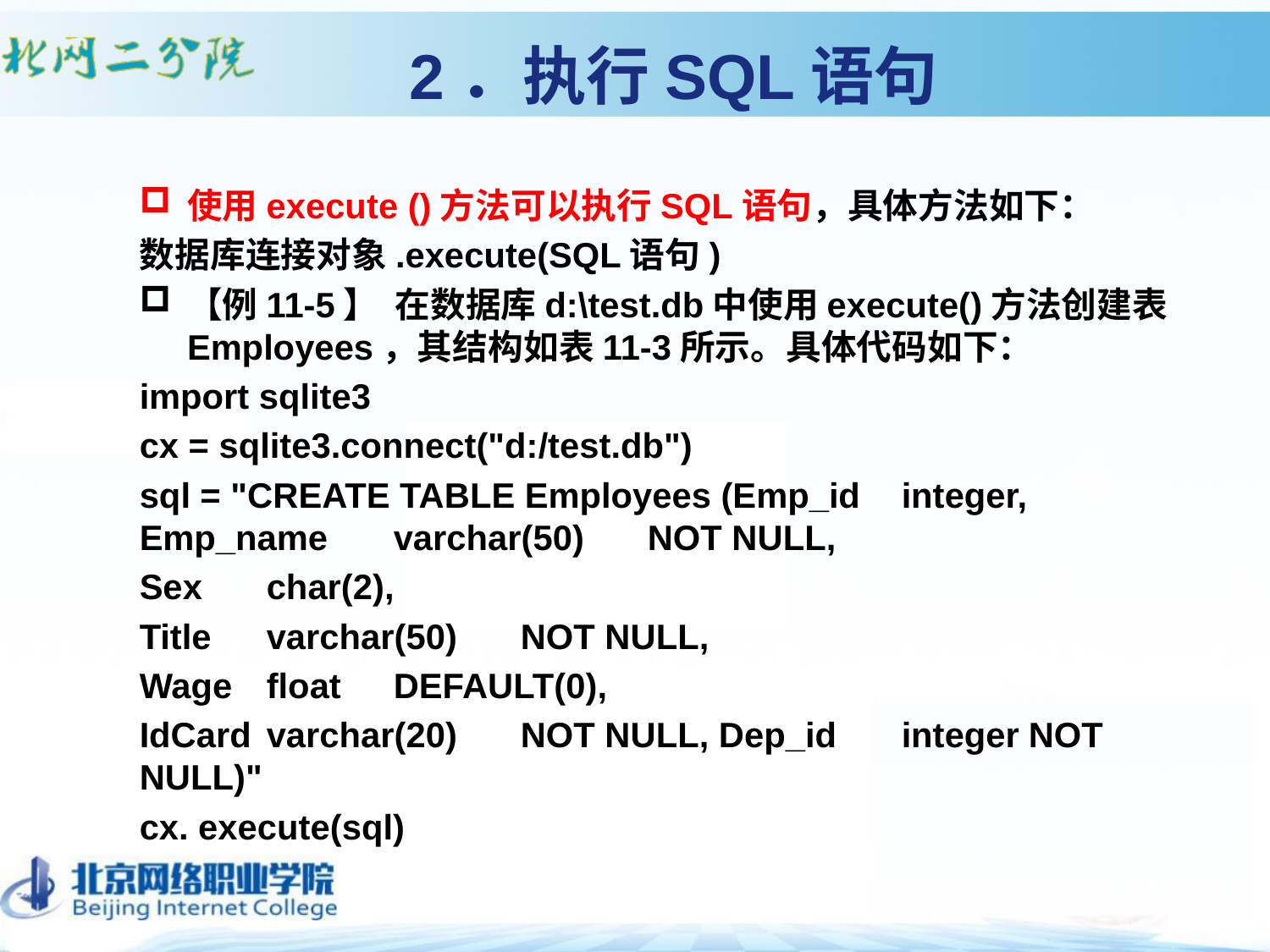

# 2．执行SQL语句
使用execute ()方法可以执行SQL语句，具体方法如下：
数据库连接对象.execute(SQL语句)
【例11-5】  在数据库d:\test.db中使用execute()方法创建表Employees，其结构如表11-3所示。具体代码如下：
import sqlite3
cx = sqlite3.connect("d:/test.db")
sql = "CREATE TABLE Employees (Emp_id	integer, Emp_name	varchar(50)	NOT NULL,
Sex	char(2),
Title	varchar(50)	NOT NULL,
Wage	float	DEFAULT(0),
IdCard	varchar(20)	NOT NULL, Dep_id	integer	NOT NULL)"
cx. execute(sql)